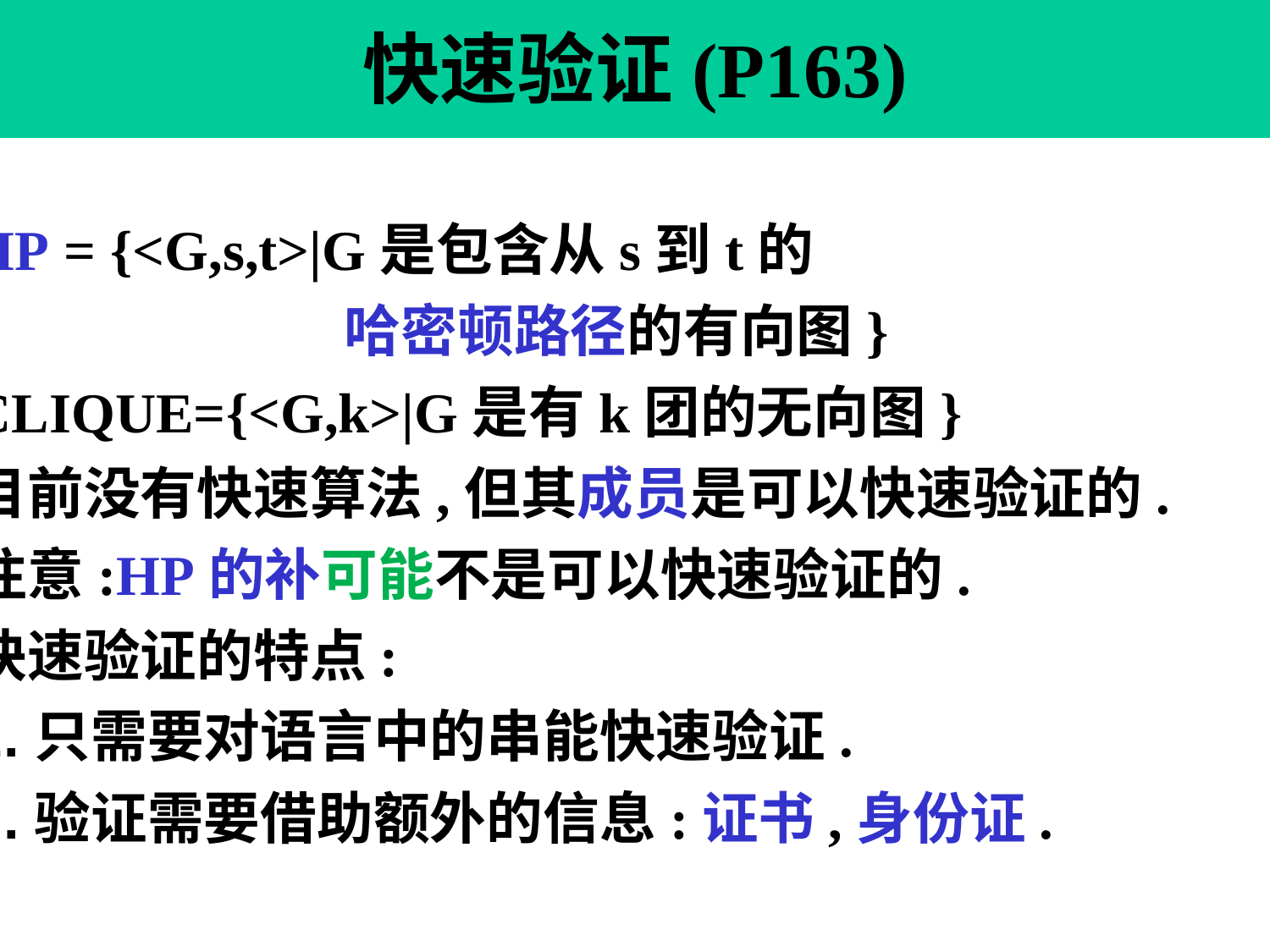

# 快速验证(P163)
HP = {<G,s,t>|G是包含从s到t的
                        哈密顿路径的有向图}
CLIQUE={<G,k>|G是有k团的无向图}
目前没有快速算法,但其成员是可以快速验证的.
注意:HP的补可能不是可以快速验证的.
快速验证的特点:
只需要对语言中的串能快速验证.
验证需要借助额外的信息:证书,身份证.